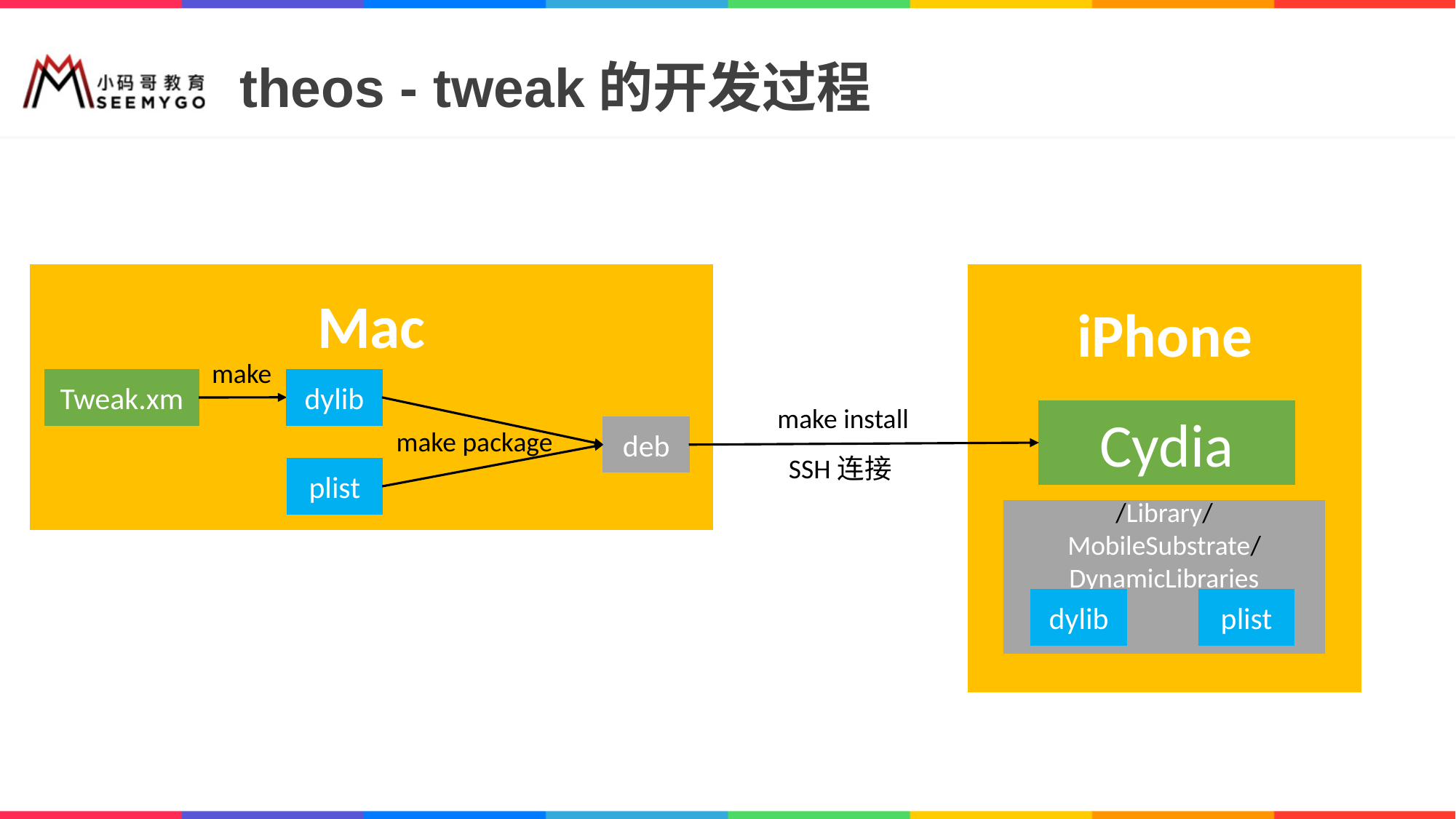

# theos - tweak的开发过程
Mac

iPhone

make
dylib
Tweak.xm
make install
Cydia
deb
make package
SSH连接
plist
/Library/MobileSubstrate/DynamicLibraries

dylib
plist